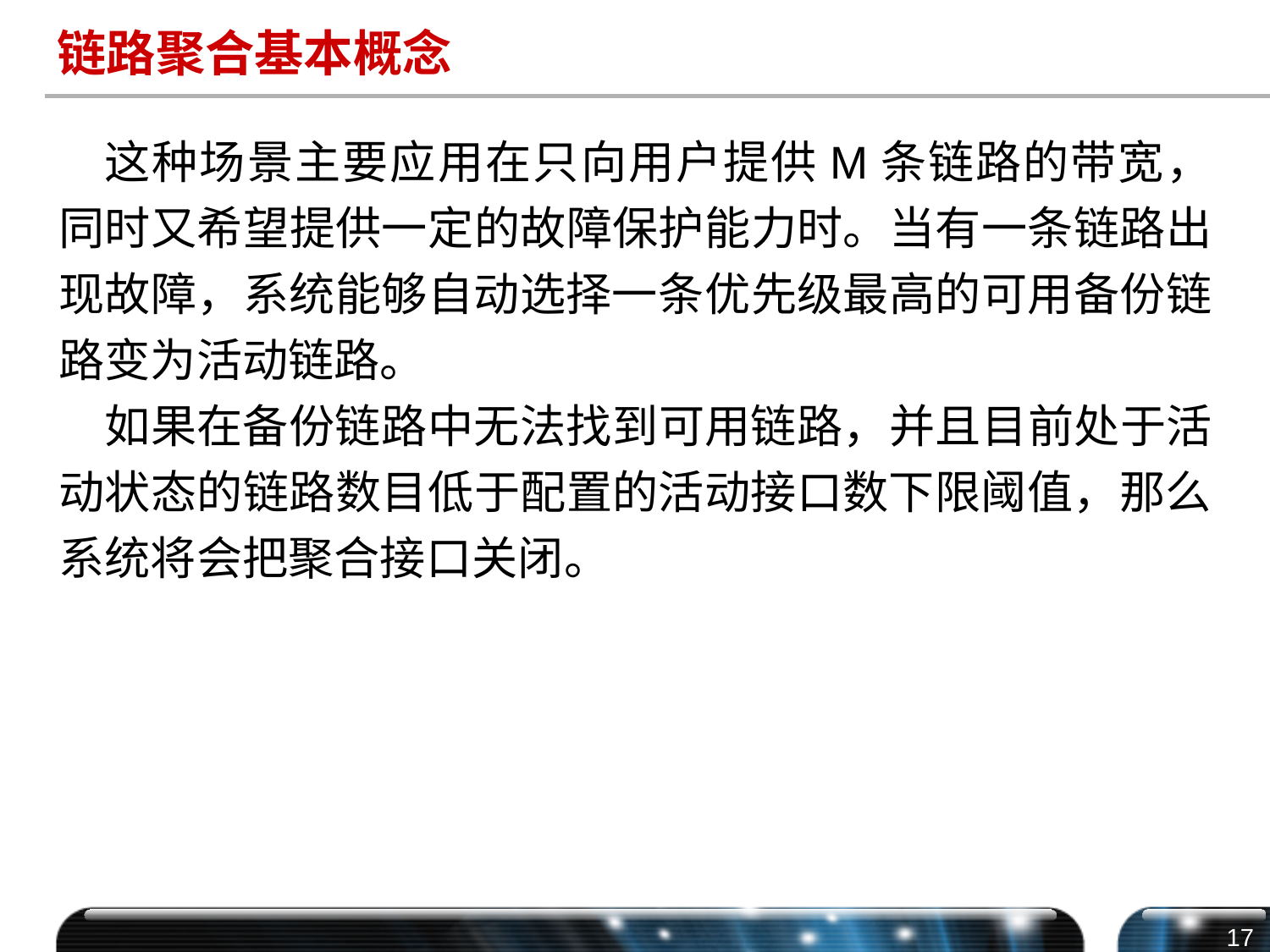

# 链路聚合基本概念
这种场景主要应用在只向用户提供M条链路的带宽，同时又希望提供一定的故障保护能力时。当有一条链路出现故障，系统能够自动选择一条优先级最高的可用备份链路变为活动链路。
如果在备份链路中无法找到可用链路，并且目前处于活动状态的链路数目低于配置的活动接口数下限阈值，那么系统将会把聚合接口关闭。